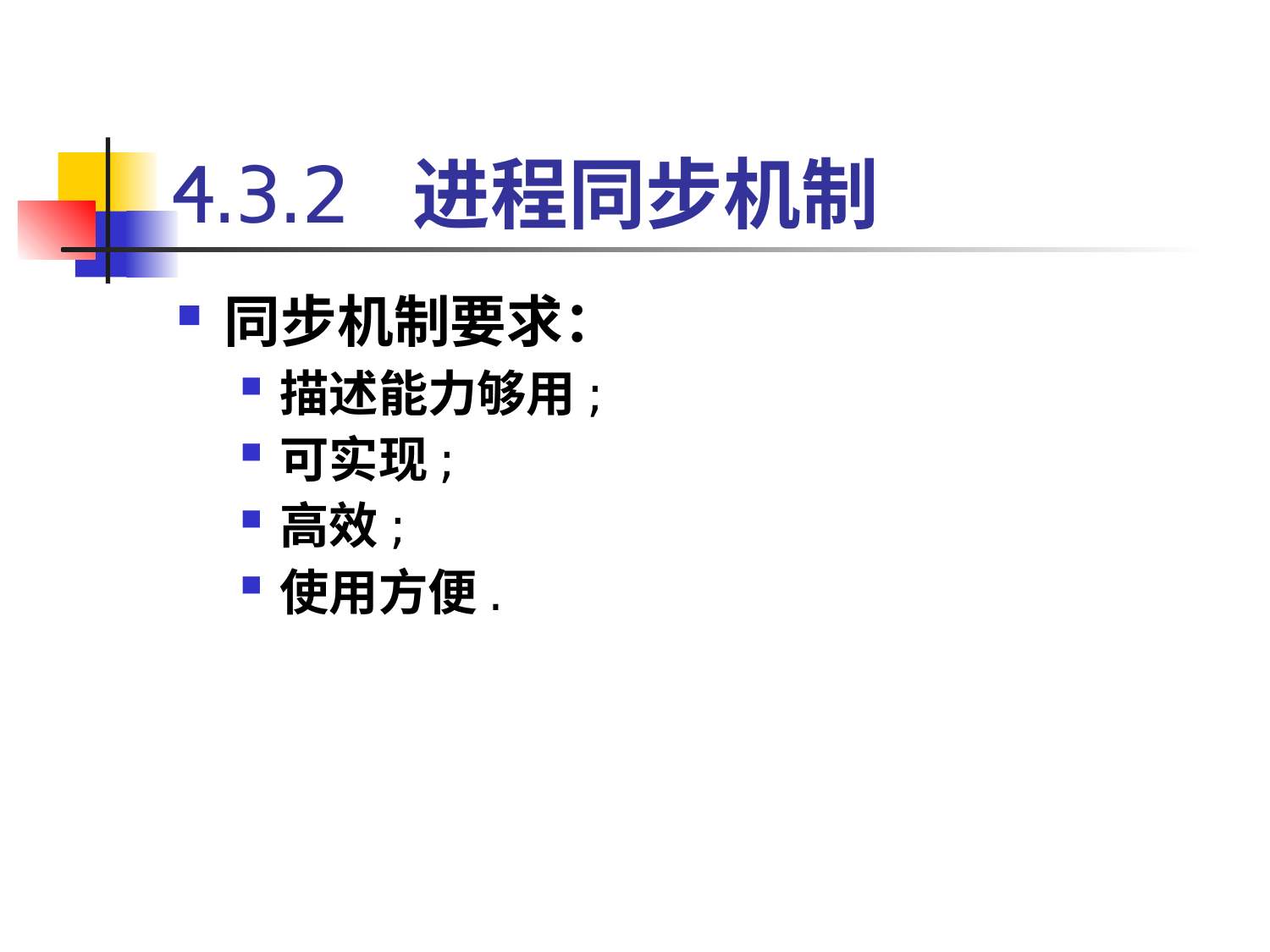

# 4.3.2  进程同步机制
同步机制要求：
描述能力够用;
可实现;
高效;
使用方便.